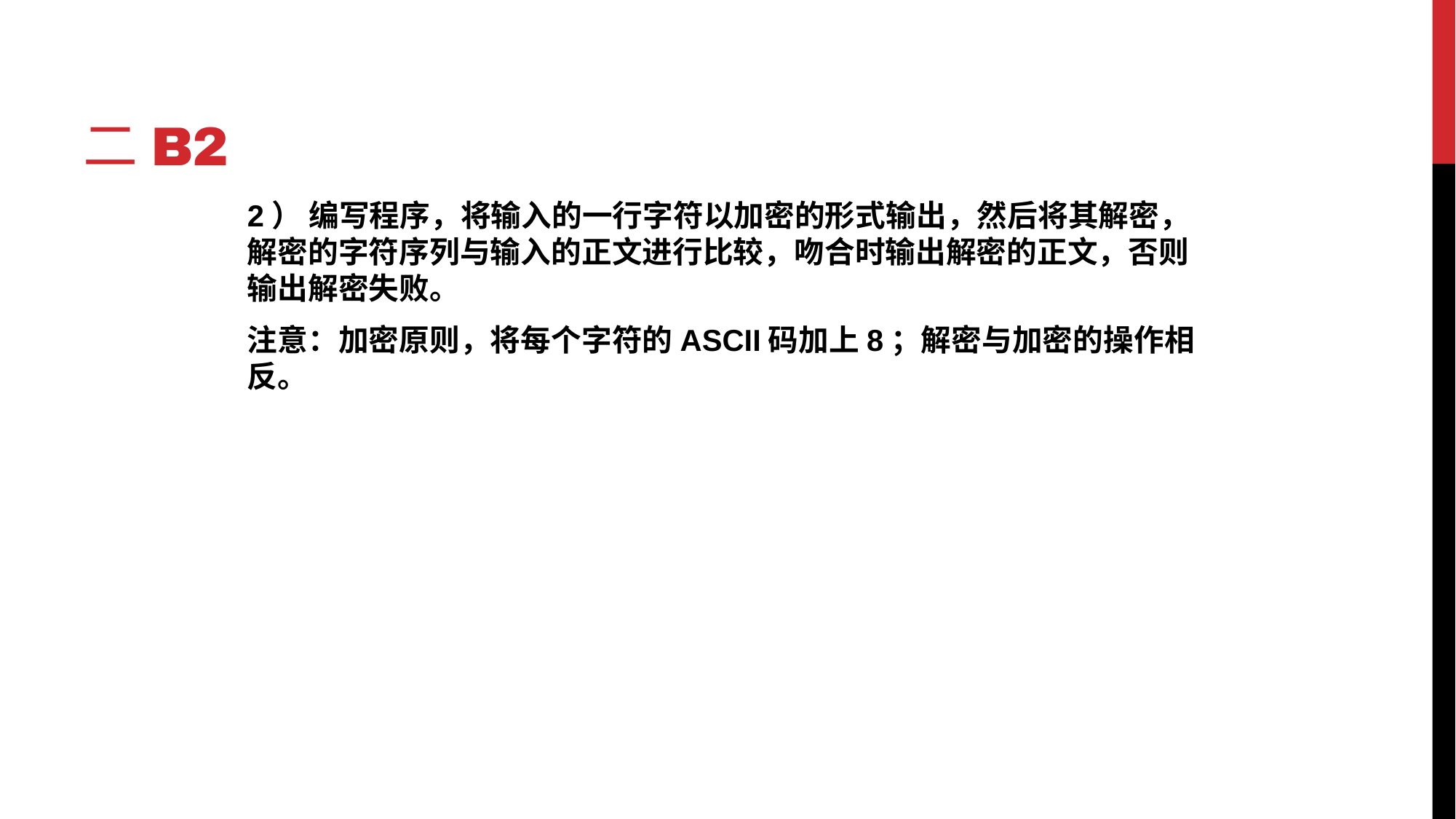

# 二b2
2） 编写程序，将输入的一行字符以加密的形式输出，然后将其解密，解密的字符序列与输入的正文进行比较，吻合时输出解密的正文，否则输出解密失败。
注意：加密原则，将每个字符的ASCII码加上8；解密与加密的操作相反。